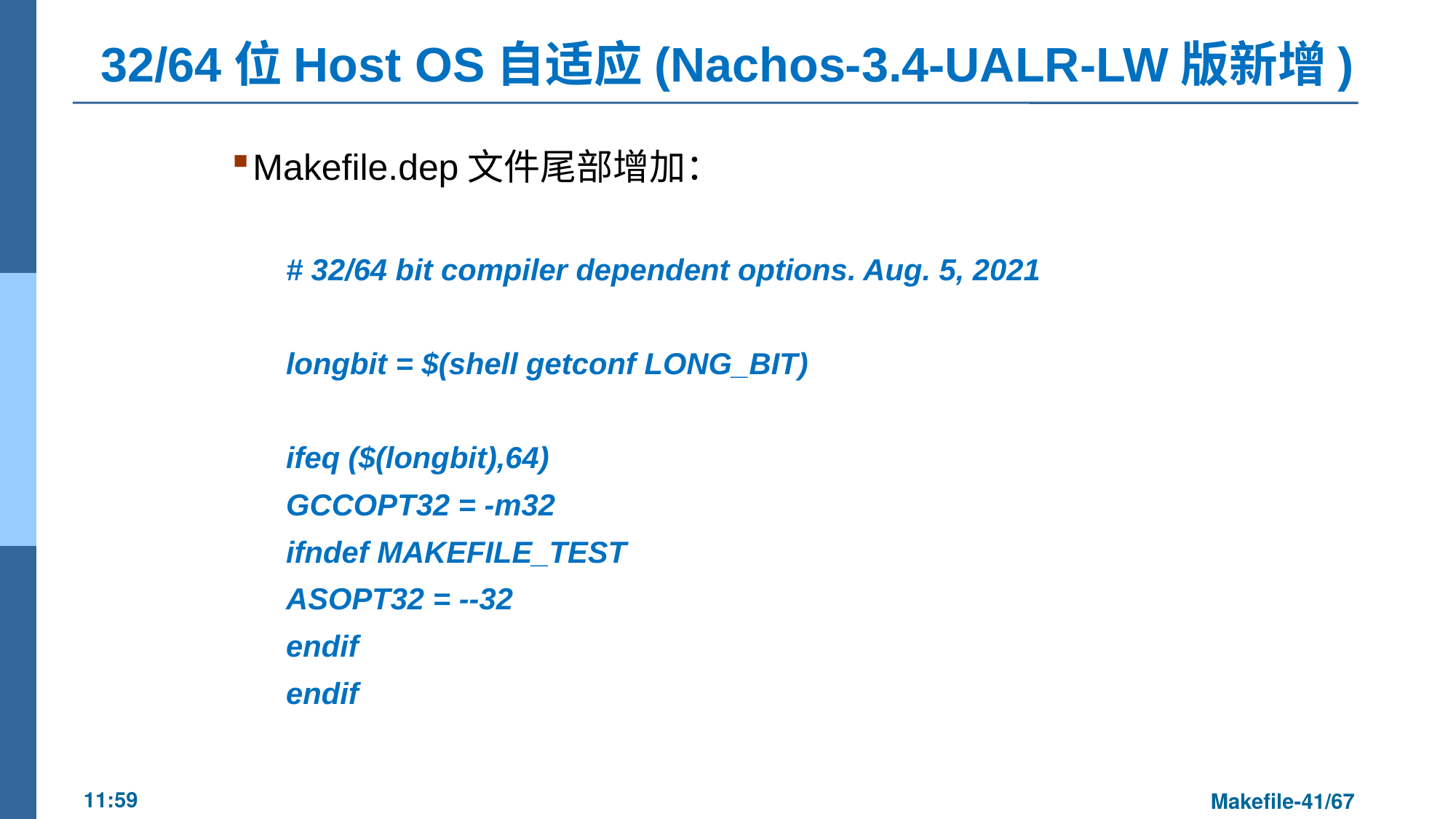

# 32/64位Host OS自适应(Nachos-3.4-UALR-LW版新增)
Makefile.dep文件尾部增加：

# 32/64 bit compiler dependent options. Aug. 5, 2021

longbit = $(shell getconf LONG_BIT)

ifeq ($(longbit),64)
GCCOPT32 = -m32
ifndef MAKEFILE_TEST
ASOPT32 = --32
endif
endif